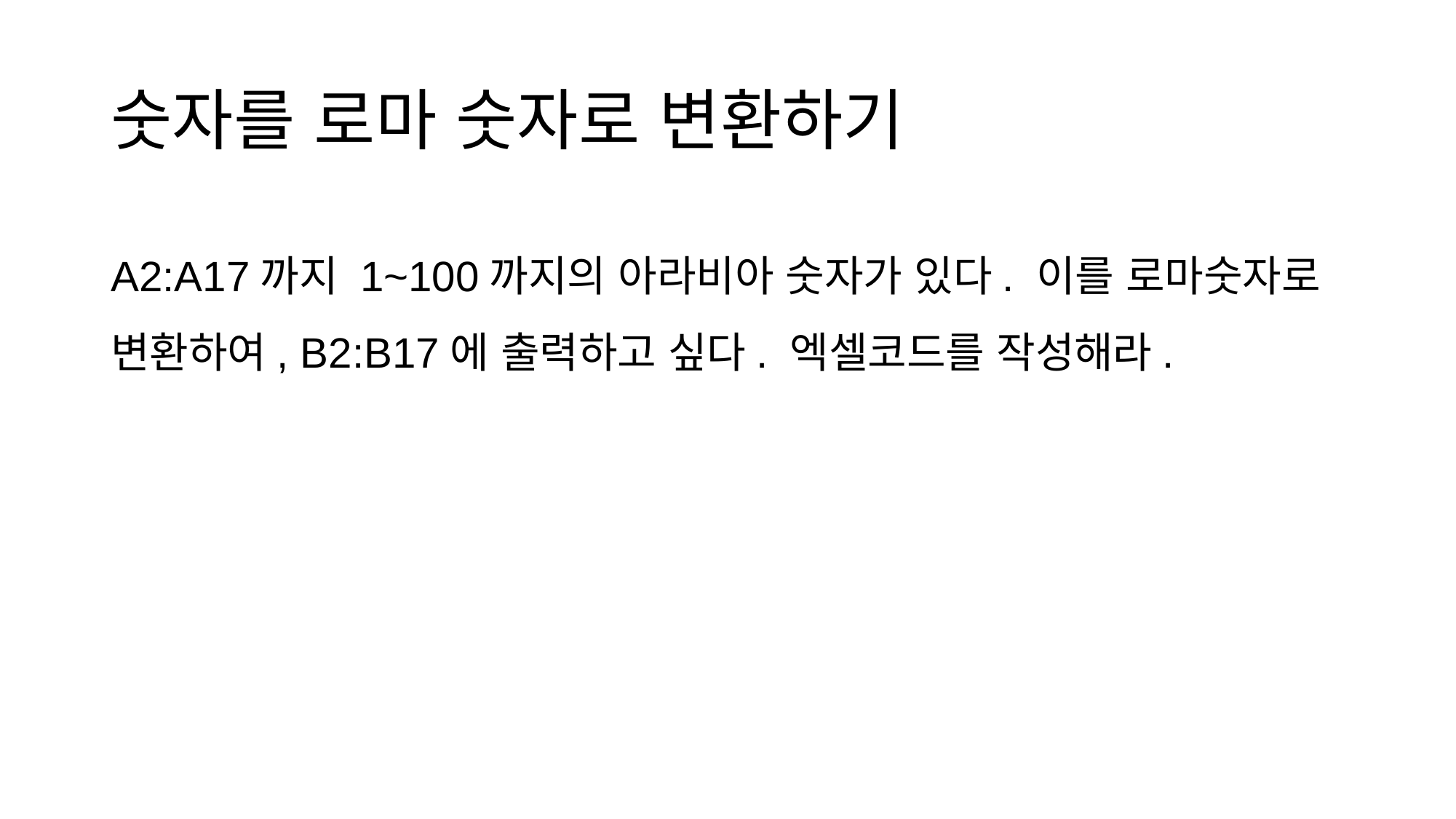

# 숫자를 로마 숫자로 변환하기
A2:A17까지 1~100까지의 아라비아 숫자가 있다. 이를 로마숫자로 변환하여, B2:B17에 출력하고 싶다. 엑셀코드를 작성해라.